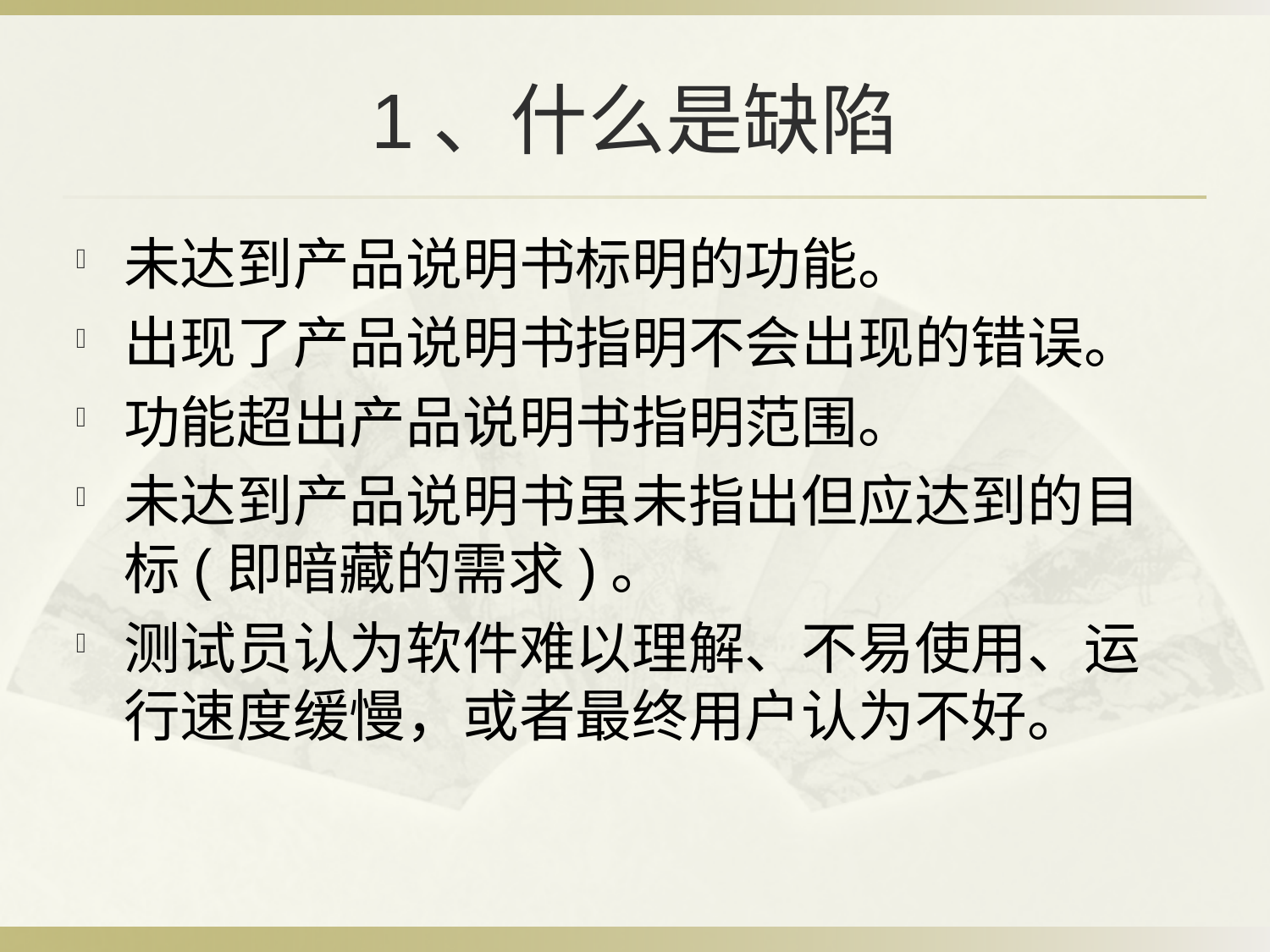

# 1、什么是缺陷
未达到产品说明书标明的功能。
出现了产品说明书指明不会出现的错误。
功能超出产品说明书指明范围。
未达到产品说明书虽未指出但应达到的目标(即暗藏的需求)。
测试员认为软件难以理解、不易使用、运行速度缓慢，或者最终用户认为不好。